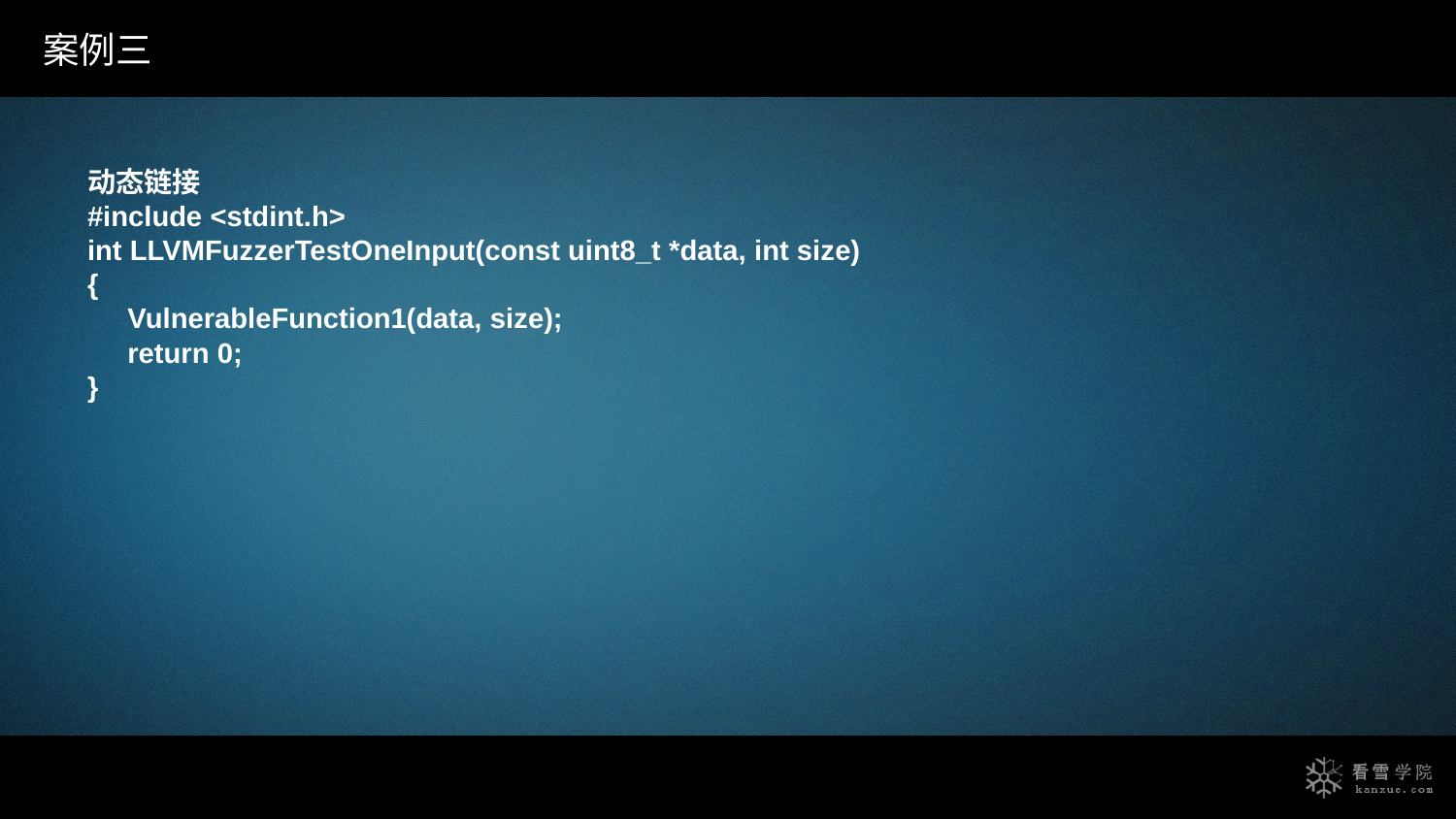

案例三
动态链接
#include <stdint.h>
int LLVMFuzzerTestOneInput(const uint8_t *data, int size)
{
     VulnerableFunction1(data, size);
     return 0;
}